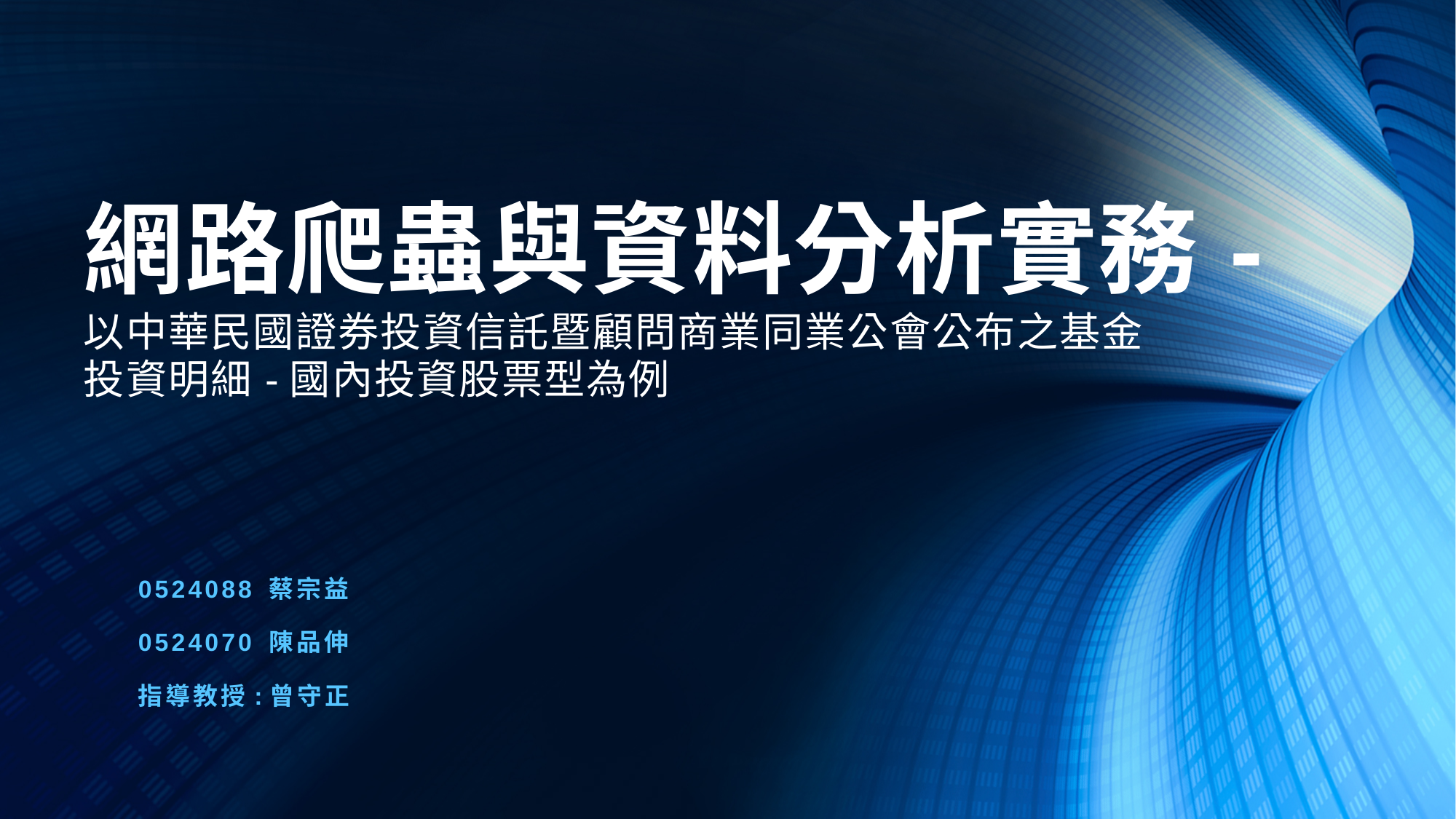

# 網路爬蟲與資料分析實務-    以中華民國證券投資信託暨顧問商業同業公會公布之基金 投資明細-國內投資股票型為例

0524088 蔡宗益
0524070 陳品伸
指導教授:曾守正